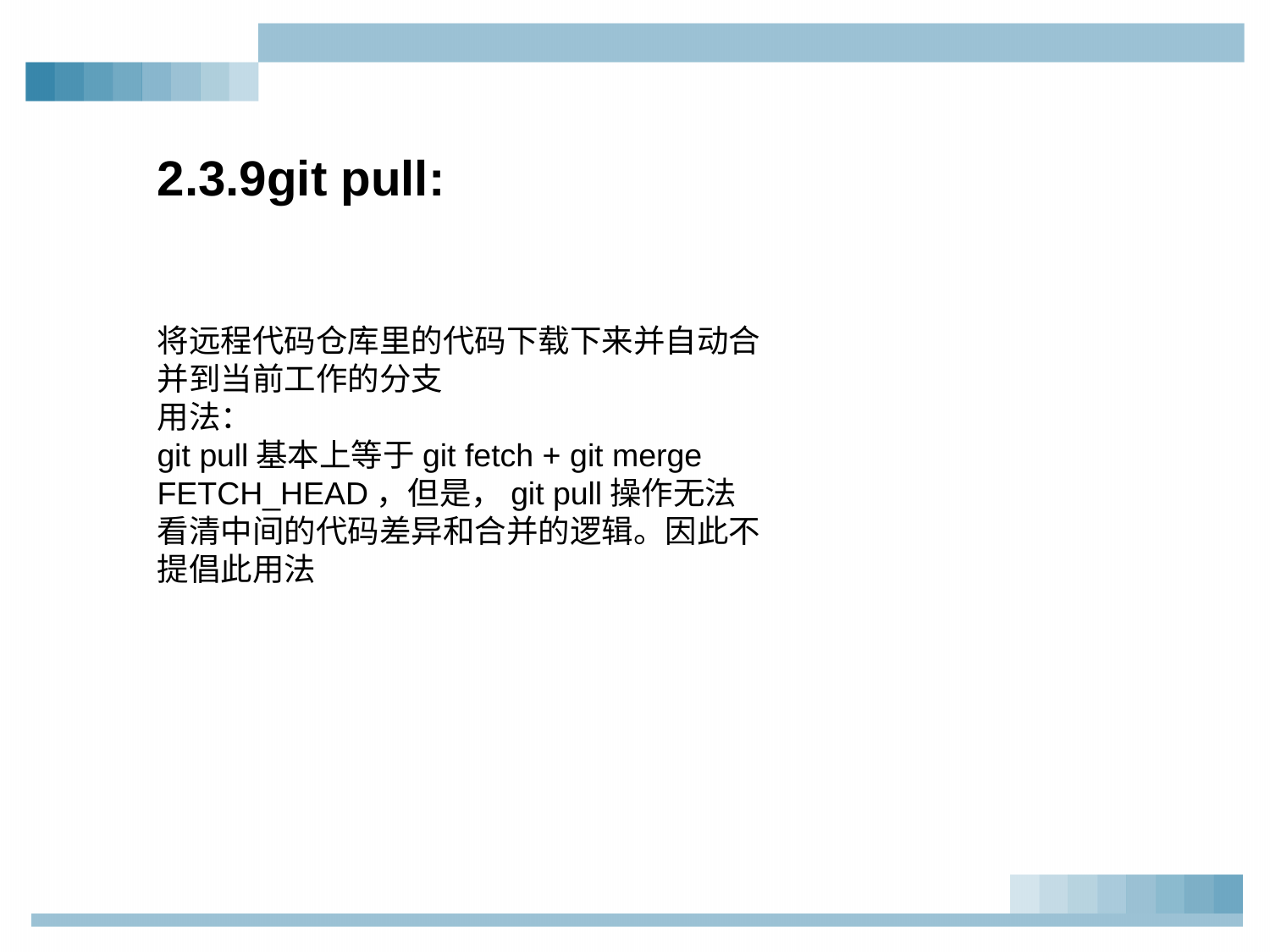

2.3.9git pull:

将远程代码仓库里的代码下载下来并自动合并到当前工作的分支
用法：
git pull基本上等于git fetch + git merge FETCH_HEAD，但是，git pull操作无法看清中间的代码差异和合并的逻辑。因此不提倡此用法